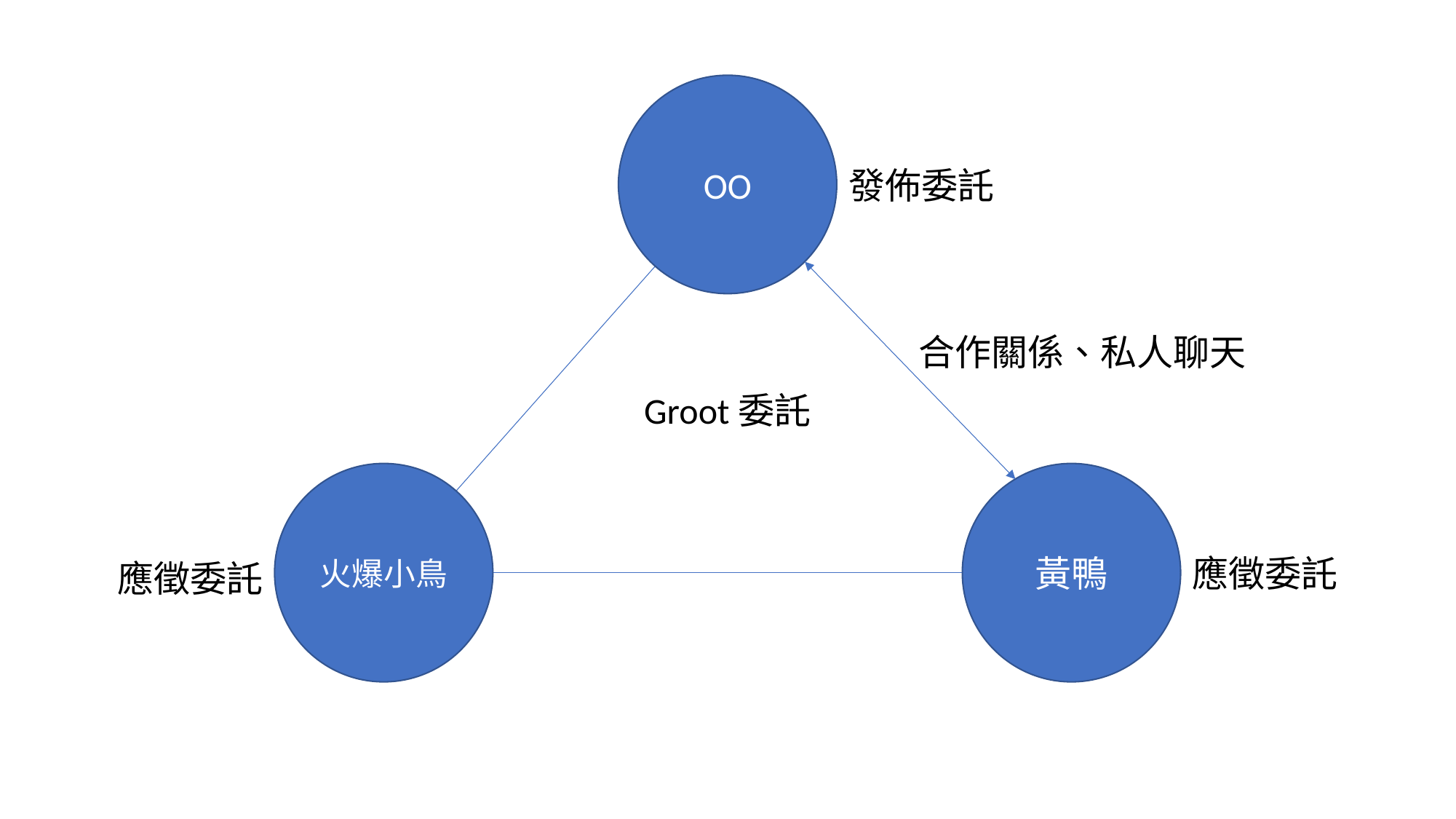

OO
發佈委託
合作關係、私人聊天
Groot委託
黃鴨
火爆小鳥
應徵委託
應徵委託